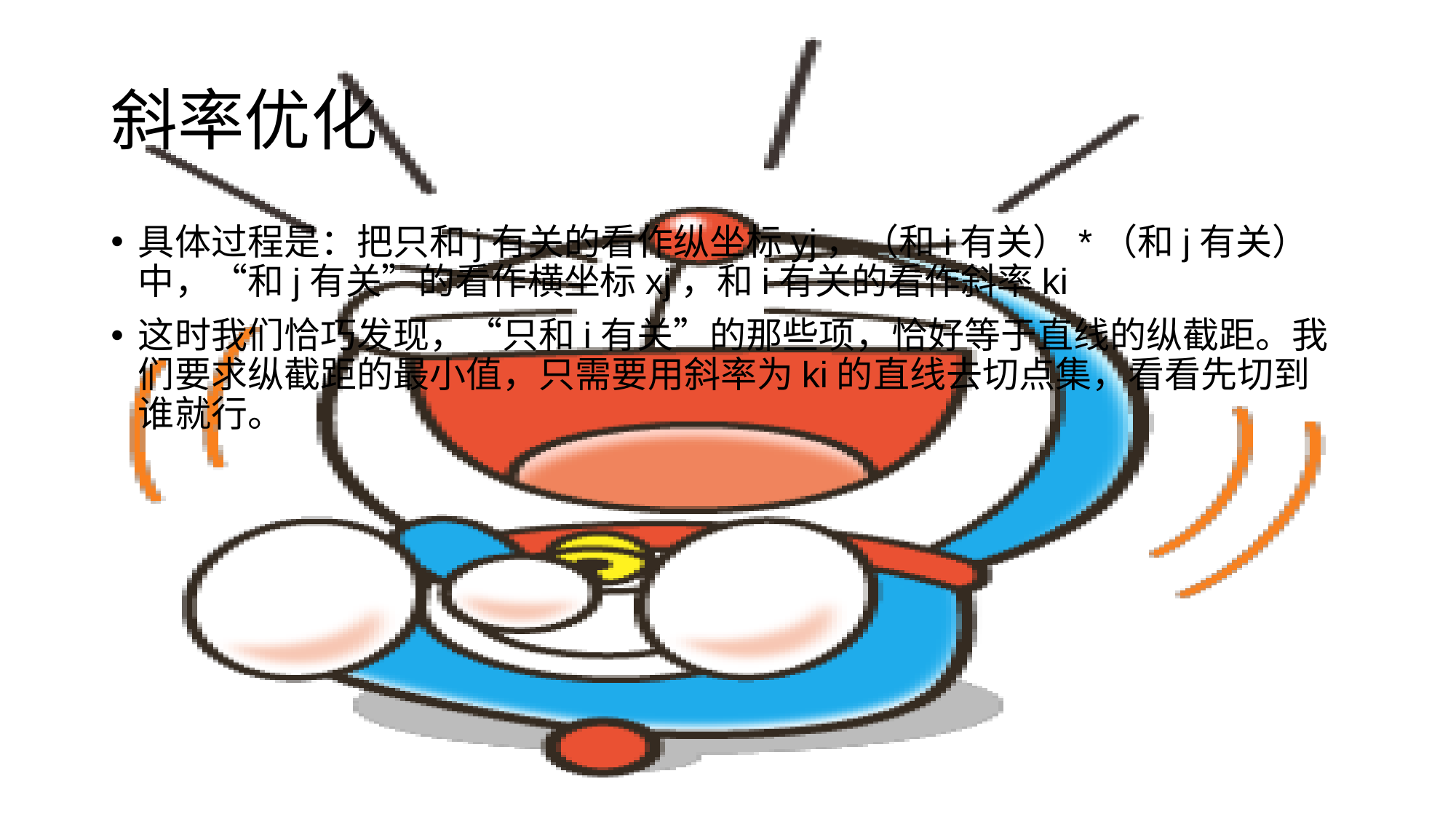

# 斜率优化
具体过程是：把只和j有关的看作纵坐标yj，（和i有关）*（和j有关）中，“和j有关”的看作横坐标xj，和i有关的看作斜率ki
这时我们恰巧发现，“只和i有关”的那些项，恰好等于直线的纵截距。我们要求纵截距的最小值，只需要用斜率为ki的直线去切点集，看看先切到谁就行。